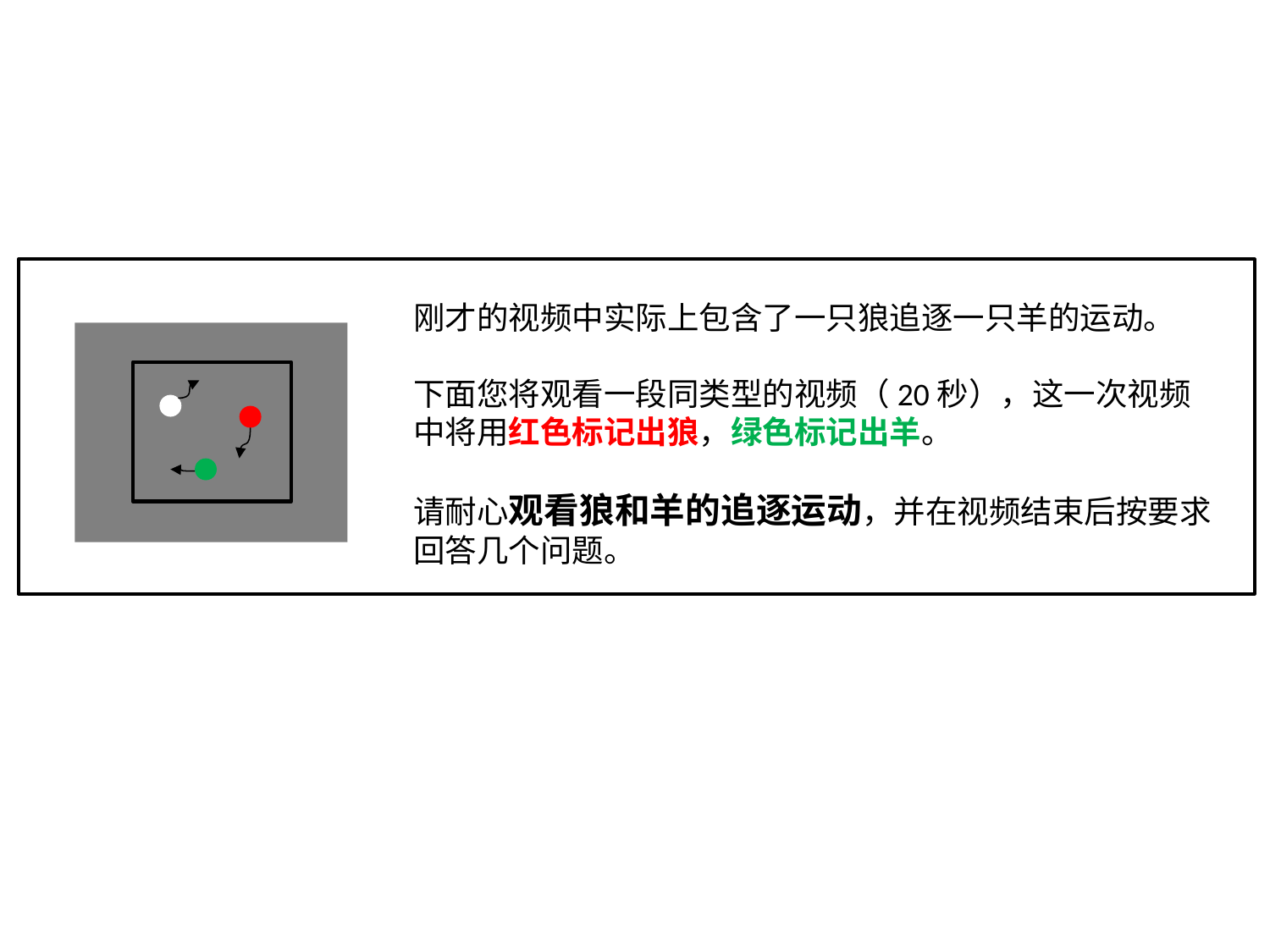

刚才的视频中实际上包含了一只狼追逐一只羊的运动。

下面您将观看一段同类型的视频（20秒），这一次视频中将用红色标记出狼，绿色标记出羊。

请耐心观看狼和羊的追逐运动，并在视频结束后按要求回答几个问题。